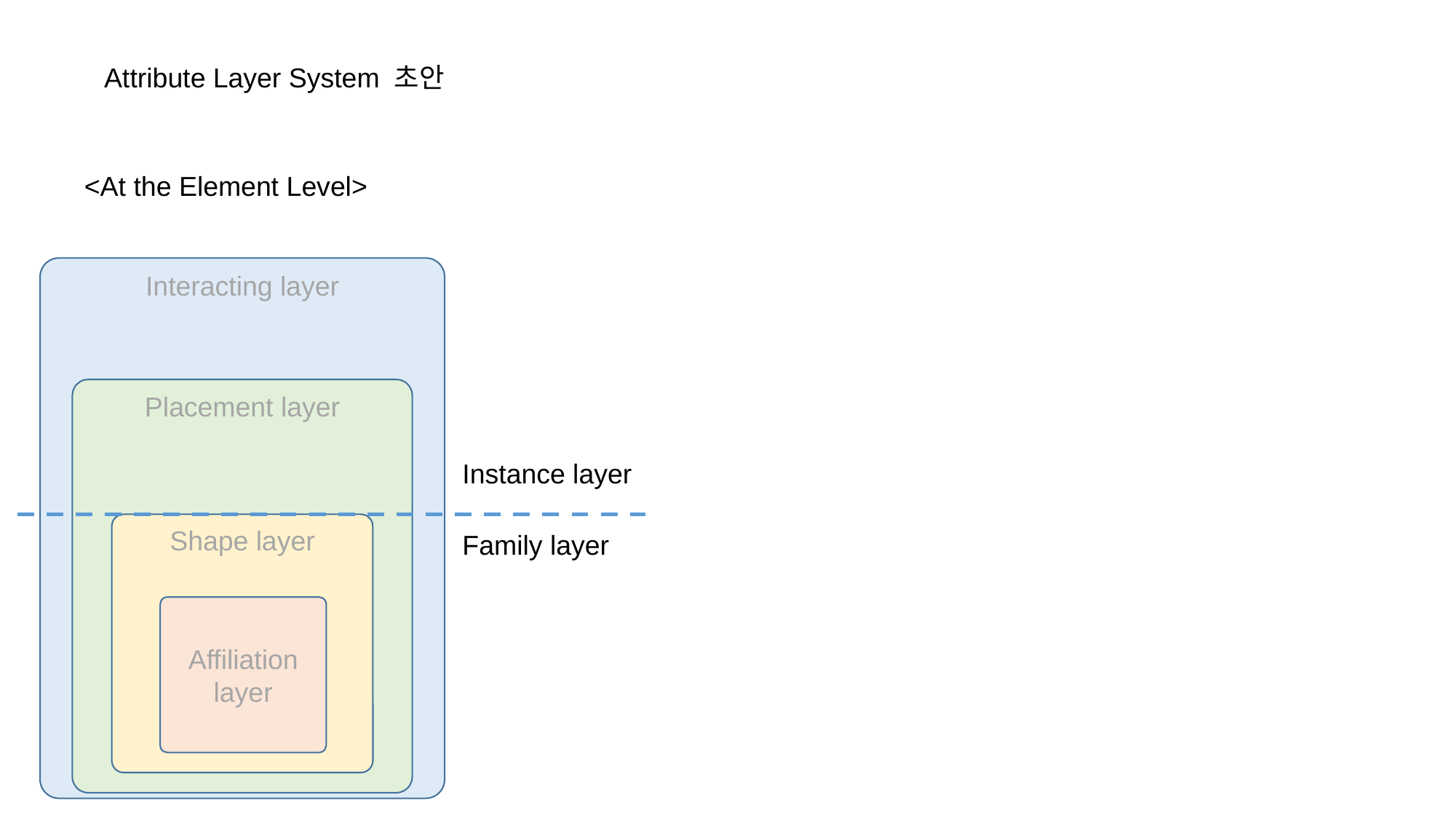

Attribute Layer System 초안
<At the Element Level>
Interacting layer
Placement layer
Instance layer
Shape layer
Family layer
Affiliation layer